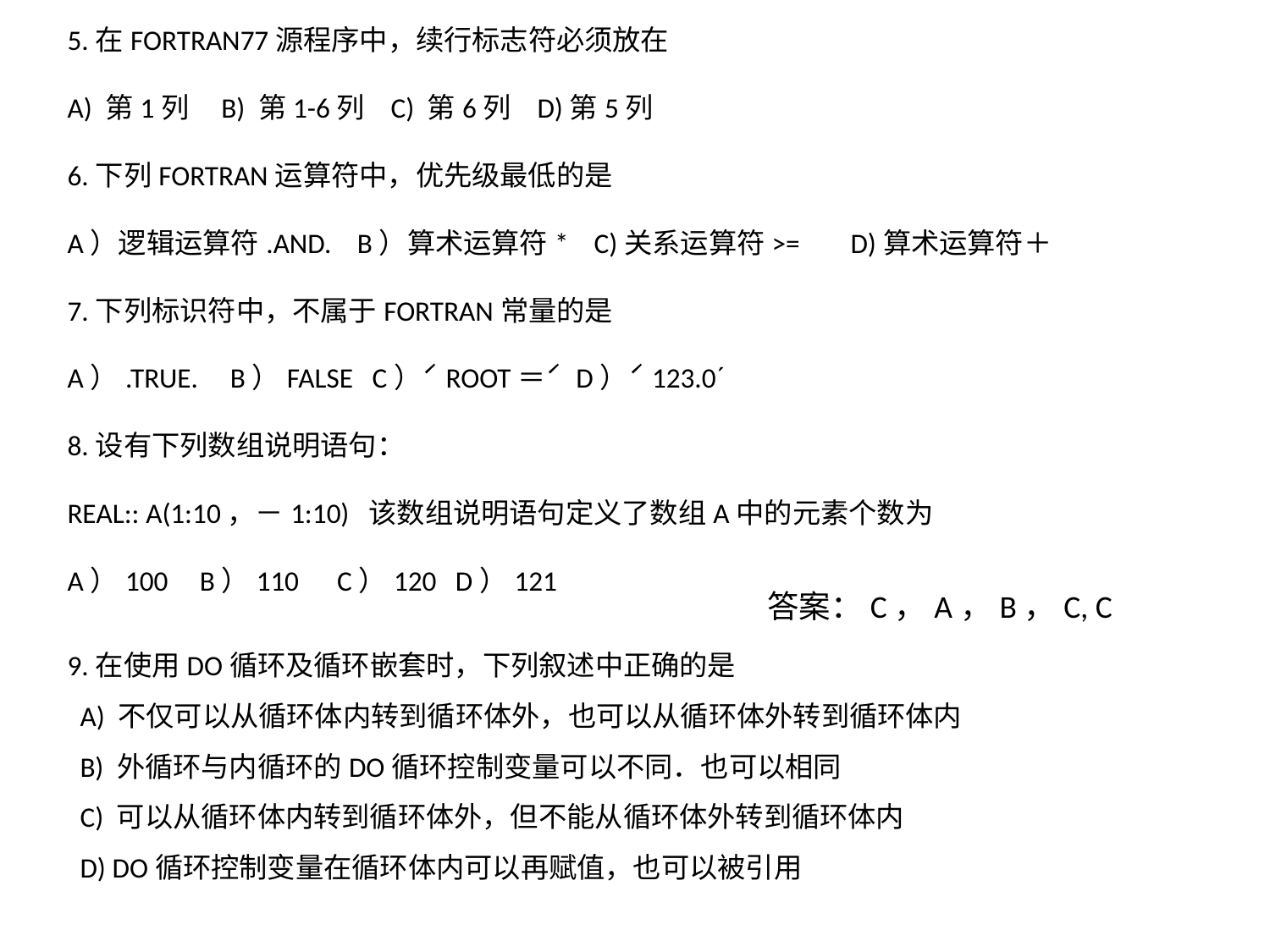

5.在FORTRAN77源程序中，续行标志符必须放在

A) 第1列    B) 第1-6列   C) 第6列   D)第5列

6.下列FORTRAN运算符中，优先级最低的是

A）逻辑运算符.AND.    B）算术运算符*    C)关系运算符>=        D)算术运算符＋

7.下列标识符中，不属于FORTRAN常量的是

A）.TRUE.     B）FALSE   C）ˊROOT＝ˊ D）ˊ123.0ˊ

8.设有下列数组说明语句：

REAL:: A(1:10，－1:10)  该数组说明语句定义了数组A中的元素个数为

A）100     B）110      C）120   D）121

9.在使用DO循环及循环嵌套时，下列叙述中正确的是
  A) 不仅可以从循环体内转到循环体外，也可以从循环体外转到循环体内
  B) 外循环与内循环的DO循环控制变量可以不同．也可以相同
  C) 可以从循环体内转到循环体外，但不能从循环体外转到循环体内
  D) DO循环控制变量在循环体内可以再赋值，也可以被引用

答案：C，A，B，C, C